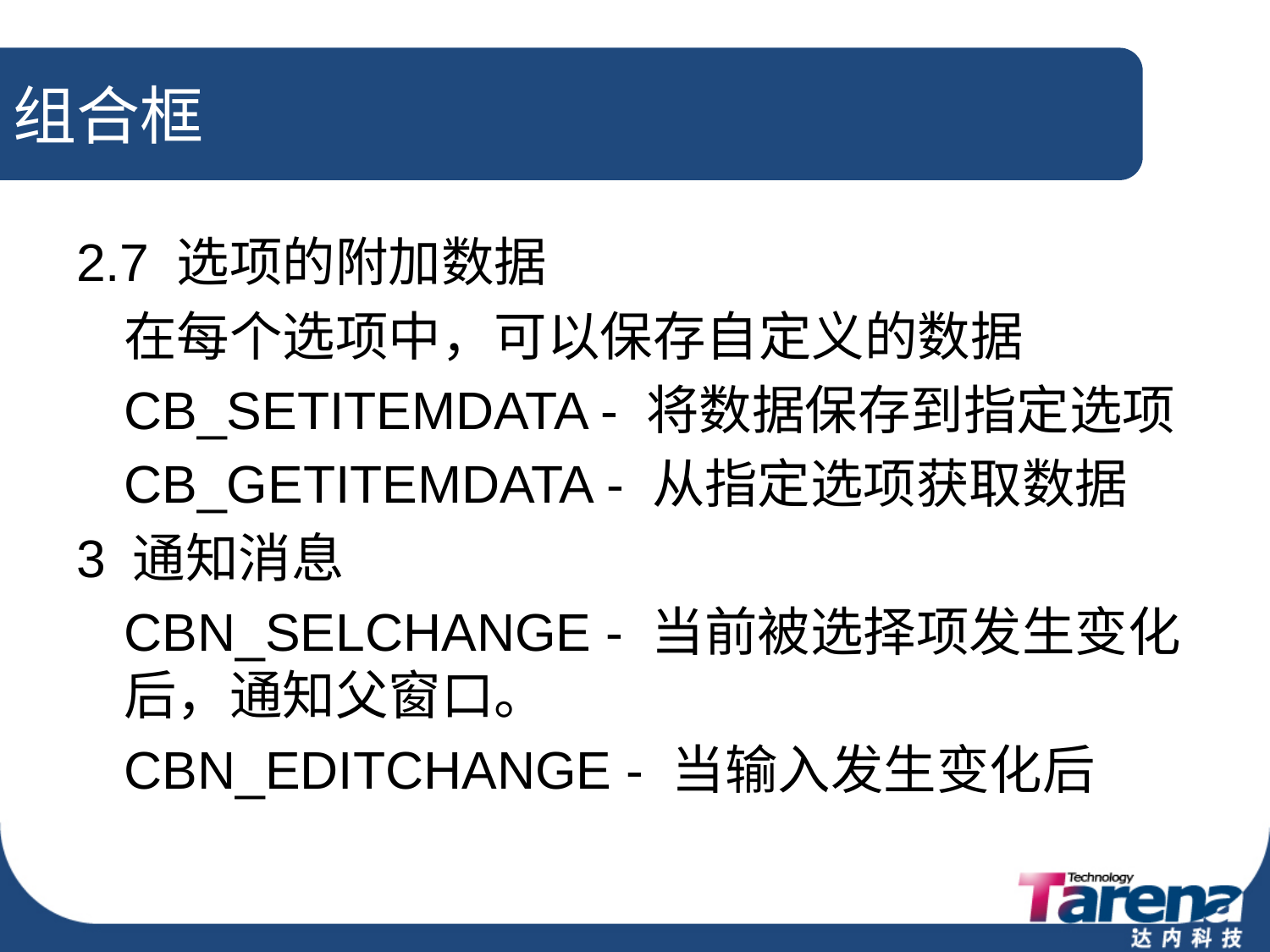

# 组合框
2.7 选项的附加数据
	在每个选项中，可以保存自定义的数据
	CB_SETITEMDATA - 将数据保存到指定选项
	CB_GETITEMDATA - 从指定选项获取数据
3 通知消息
	CBN_SELCHANGE - 当前被选择项发生变化后，通知父窗口。
	CBN_EDITCHANGE - 当输入发生变化后